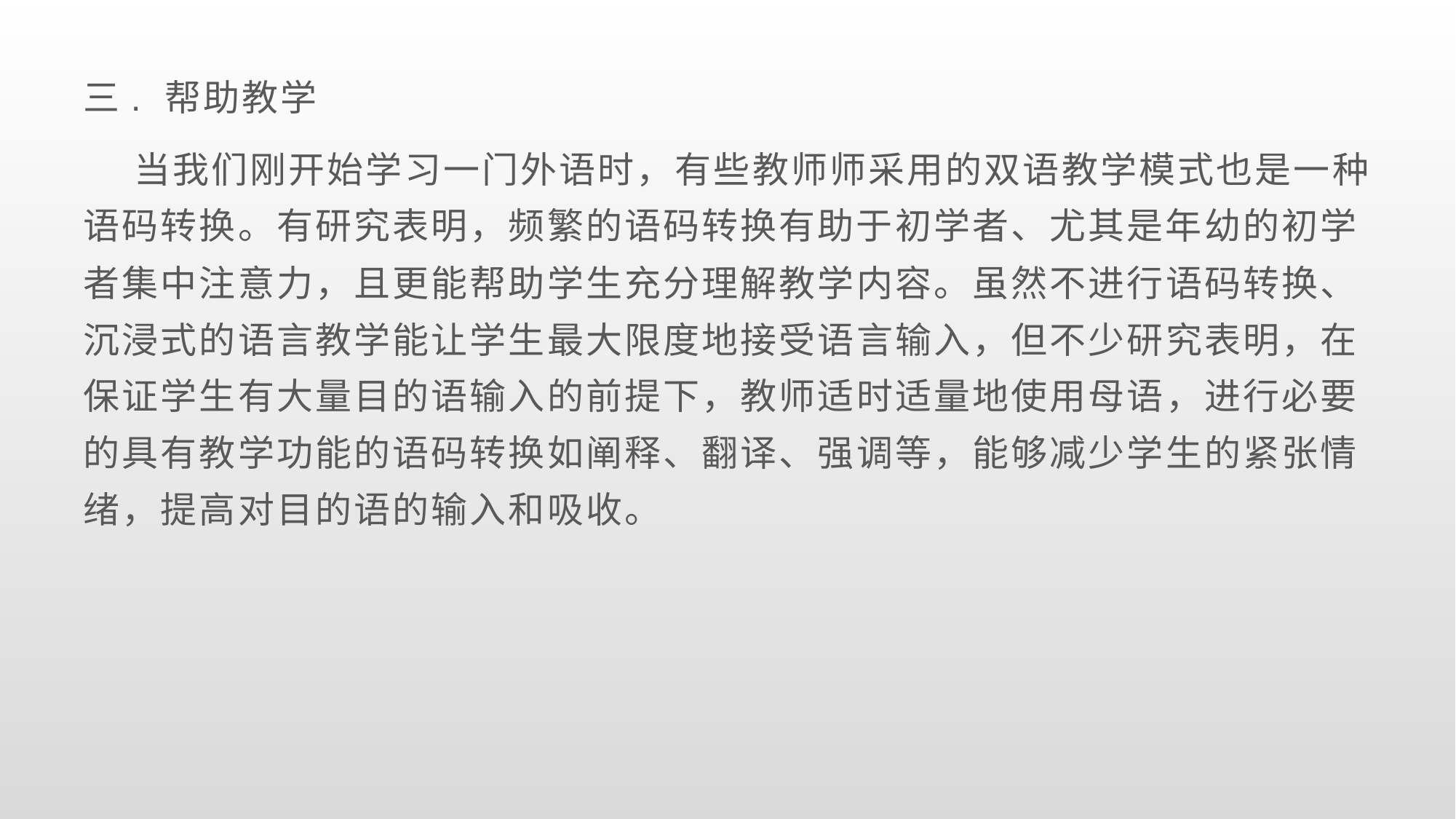

三. 帮助教学
    当我们刚开始学习一门外语时，有些教师师采用的双语教学模式也是一种语码转换。有研究表明，频繁的语码转换有助于初学者、尤其是年幼的初学者集中注意力，且更能帮助学生充分理解教学内容。虽然不进行语码转换、沉浸式的语言教学能让学生最大限度地接受语言输入，但不少研究表明，在保证学生有大量目的语输入的前提下，教师适时适量地使用母语，进行必要的具有教学功能的语码转换如阐释、翻译、强调等，能够减少学生的紧张情绪，提高对目的语的输入和吸收。